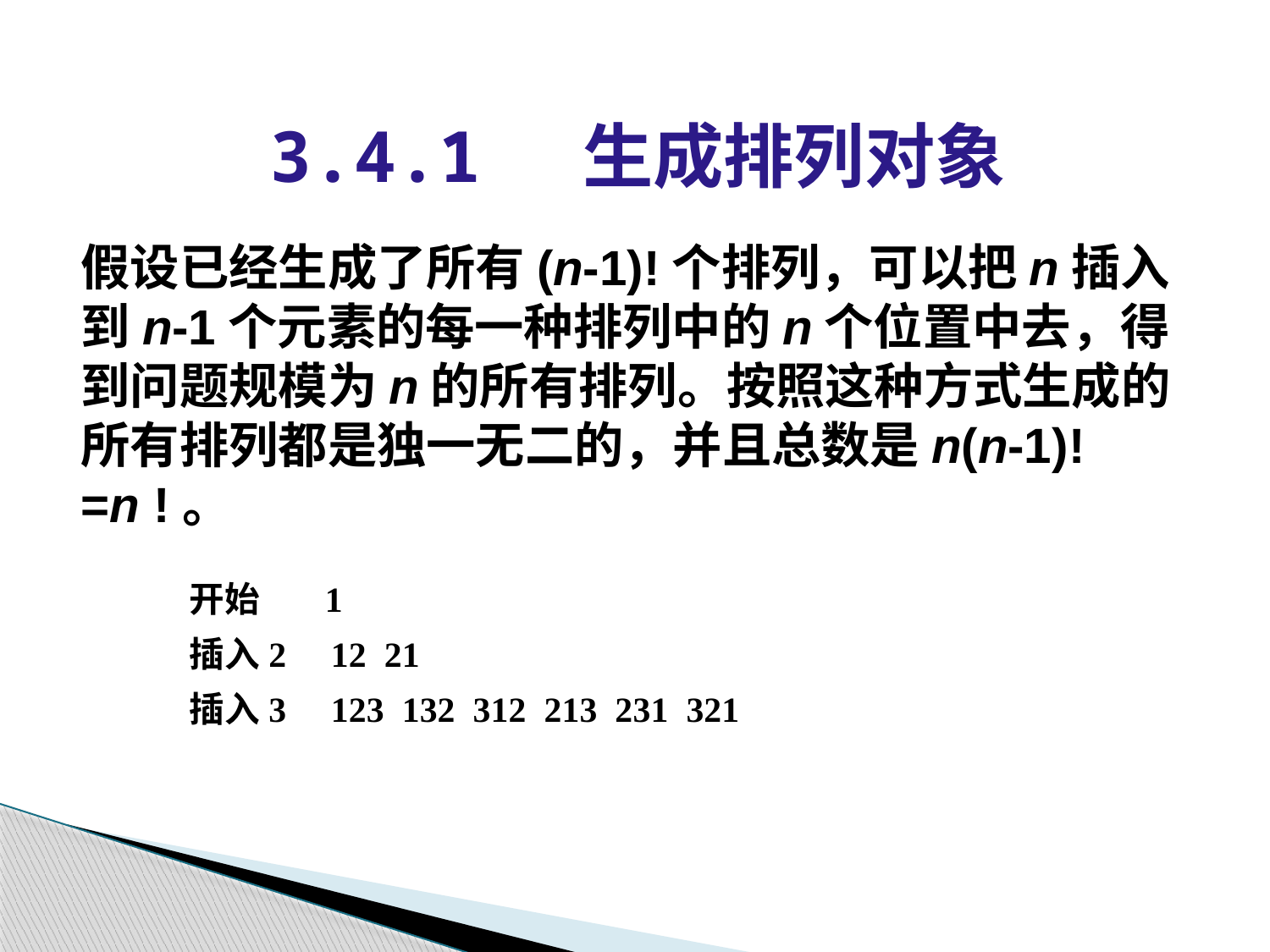

3.4.1  生成排列对象
假设已经生成了所有(n-1)!个排列，可以把n插入到n-1个元素的每一种排列中的n个位置中去，得到问题规模为n的所有排列。按照这种方式生成的所有排列都是独一无二的，并且总数是n(n-1)!=n !。
开始       1
插入2     12  21
插入3     123  132  312  213  231  321